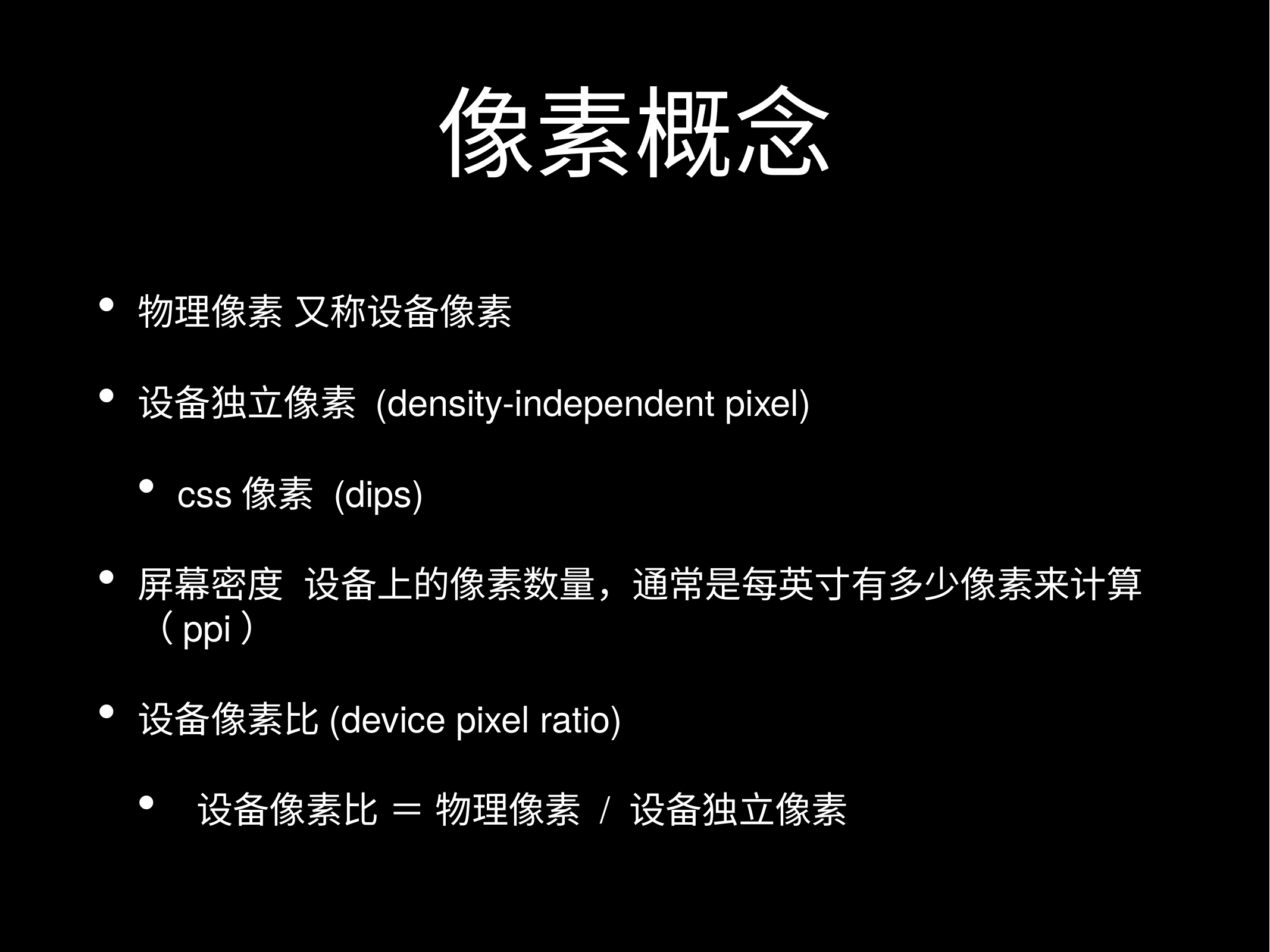

# 像素概念
物理像素 又称设备像素
设备独立像素 (density-independent pixel)
css像素 (dips)
屏幕密度  设备上的像素数量，通常是每英寸有多少像素来计算（ppi）
设备像素比(device pixel ratio)
 设备像素比 ＝ 物理像素 / 设备独立像素